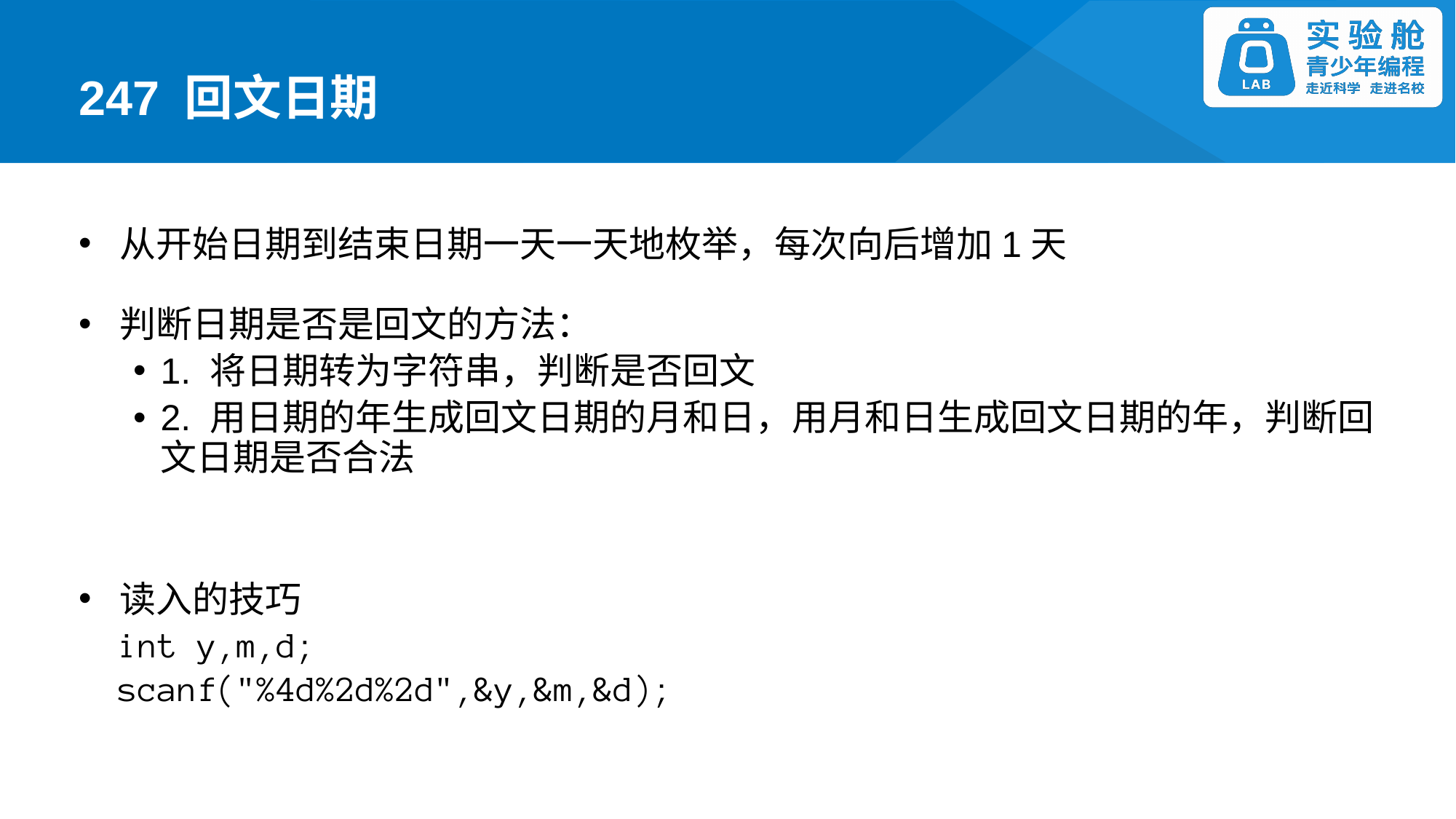

247 回文日期
从开始日期到结束日期一天一天地枚举，每次向后增加1天
判断日期是否是回文的方法：
1. 将日期转为字符串，判断是否回文
2. 用日期的年生成回文日期的月和日，用月和日生成回文日期的年，判断回文日期是否合法

读入的技巧
int y,m,d;
scanf("%4d%2d%2d",&y,&m,&d);